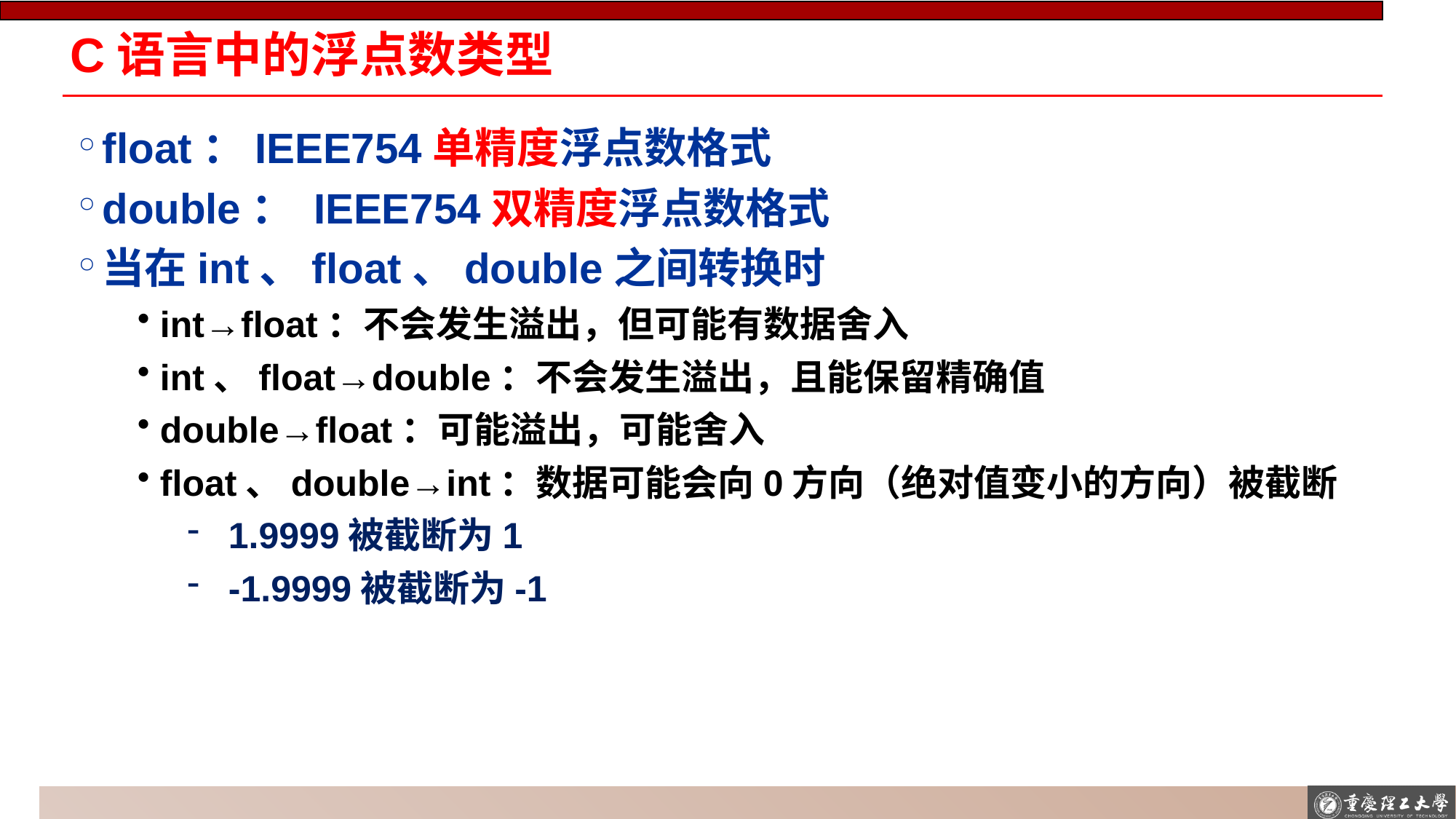

# C语言中的浮点数类型
float：IEEE754单精度浮点数格式
double： IEEE754双精度浮点数格式
当在int、float、double之间转换时
int→float：不会发生溢出，但可能有数据舍入
int、float→double：不会发生溢出，且能保留精确值
double→float：可能溢出，可能舍入
float、double→int：数据可能会向0方向（绝对值变小的方向）被截断
1.9999被截断为1
-1.9999被截断为-1